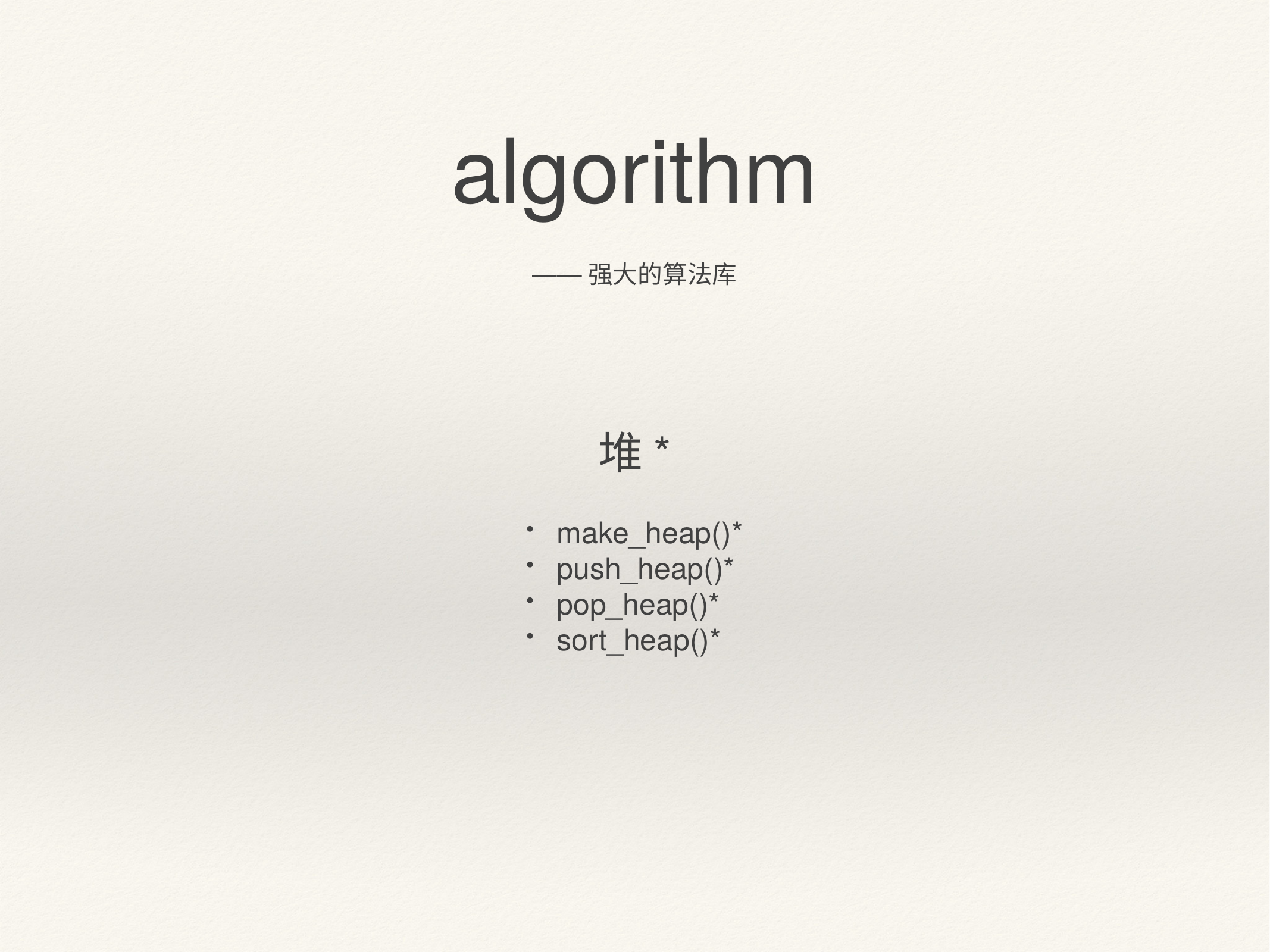

algorithm
——强大的算法库
堆*

make_heap()*
push_heap()*
pop_heap()*
sort_heap()*